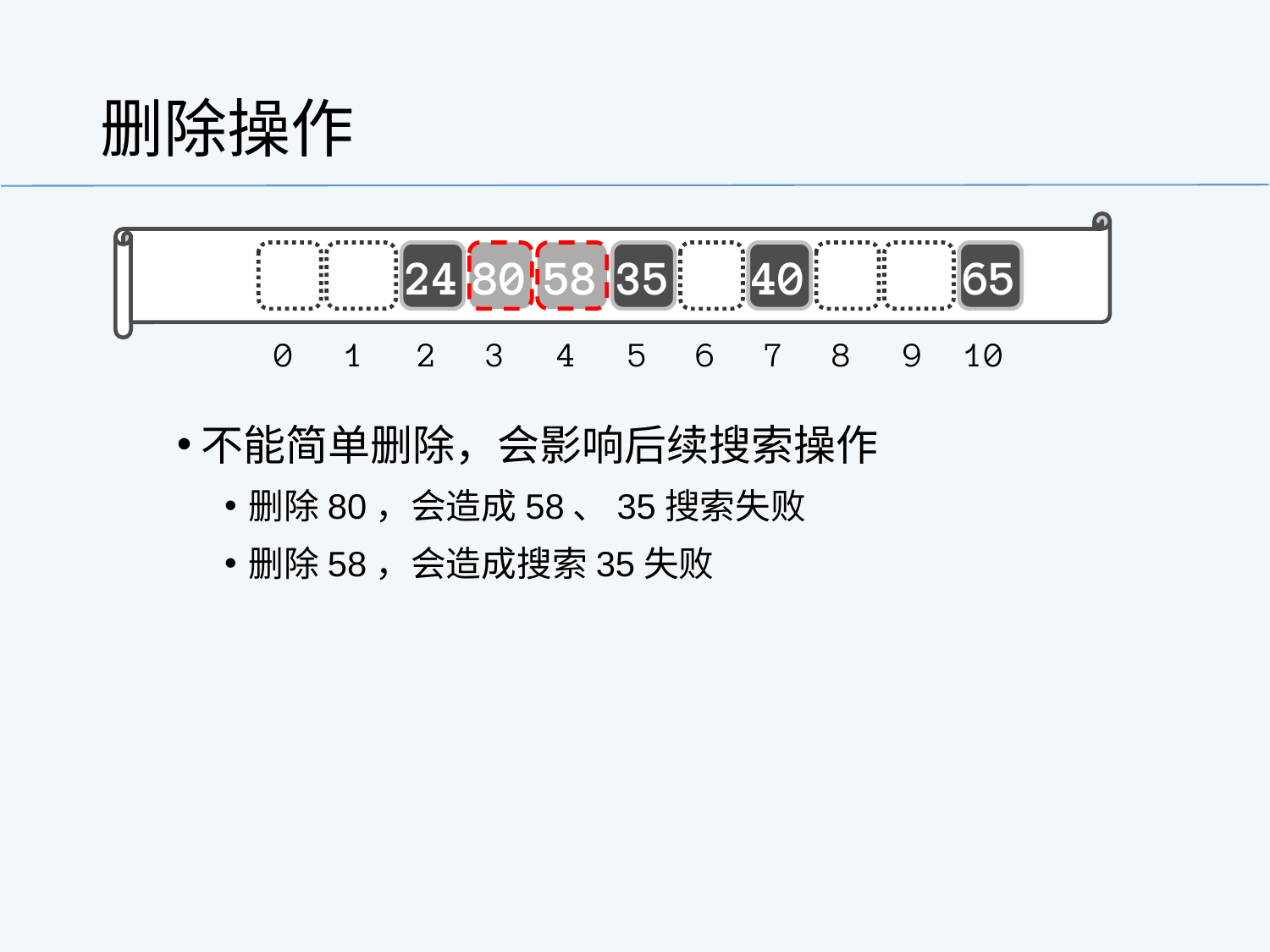

# 删除操作

24
80
58
35

40

65
0
1
2
3
4
5
6
7
8
9
10
不能简单删除，会影响后续搜索操作
删除80，会造成58、35搜索失败
删除58，会造成搜索35失败